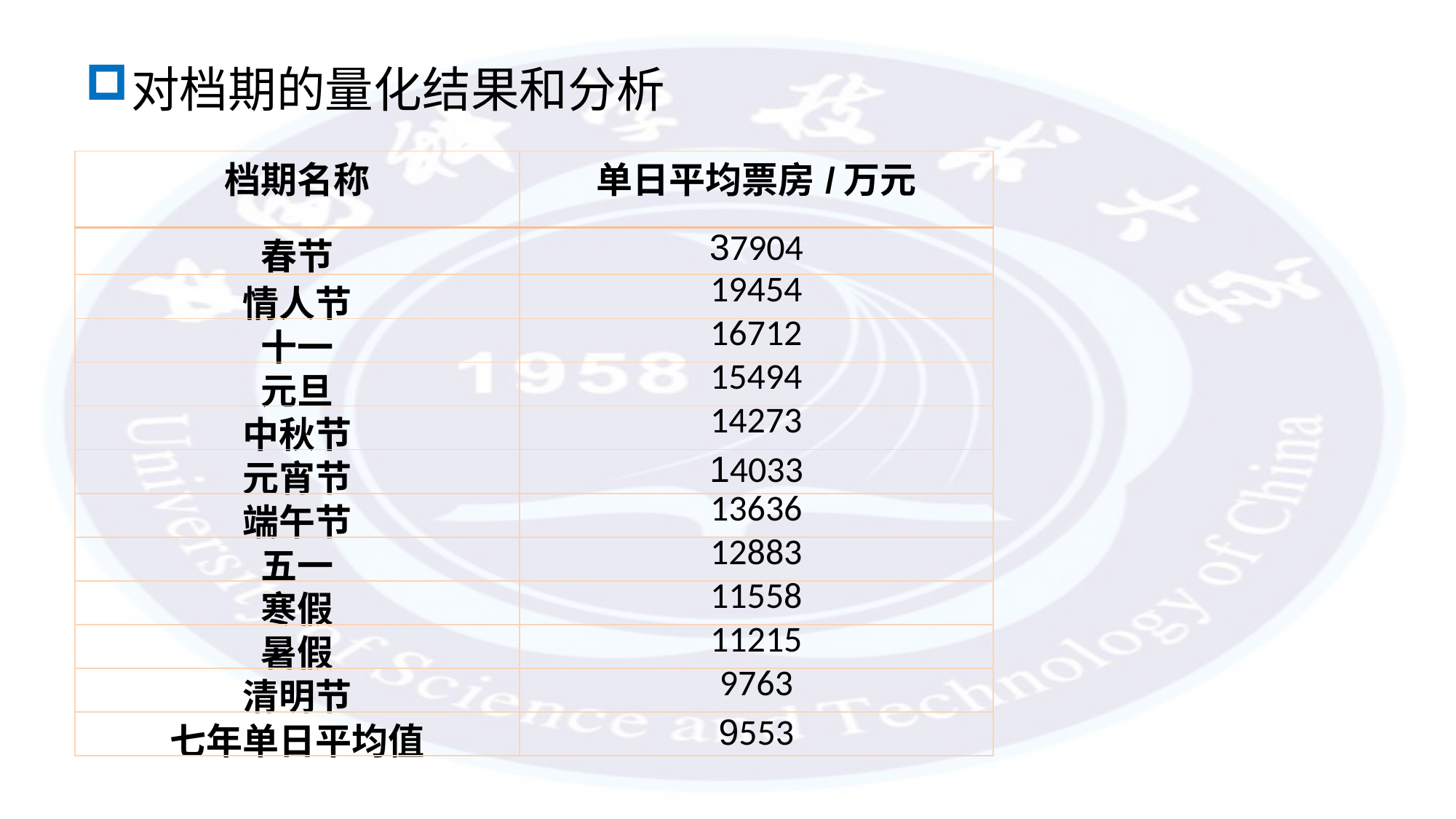

对档期的量化结果和分析
| 档期名称 | 单日平均票房/万元 |
| --- | --- |
| 春节 | 37904 |
| 情人节 | 19454 |
| 十一 | 16712 |
| 元旦 | 15494 |
| 中秋节 | 14273 |
| 元宵节 | 14033 |
| 端午节 | 13636 |
| 五一 | 12883 |
| 寒假 | 11558 |
| 暑假 | 11215 |
| 清明节 | 9763 |
| 七年单日平均值 | 9553 |